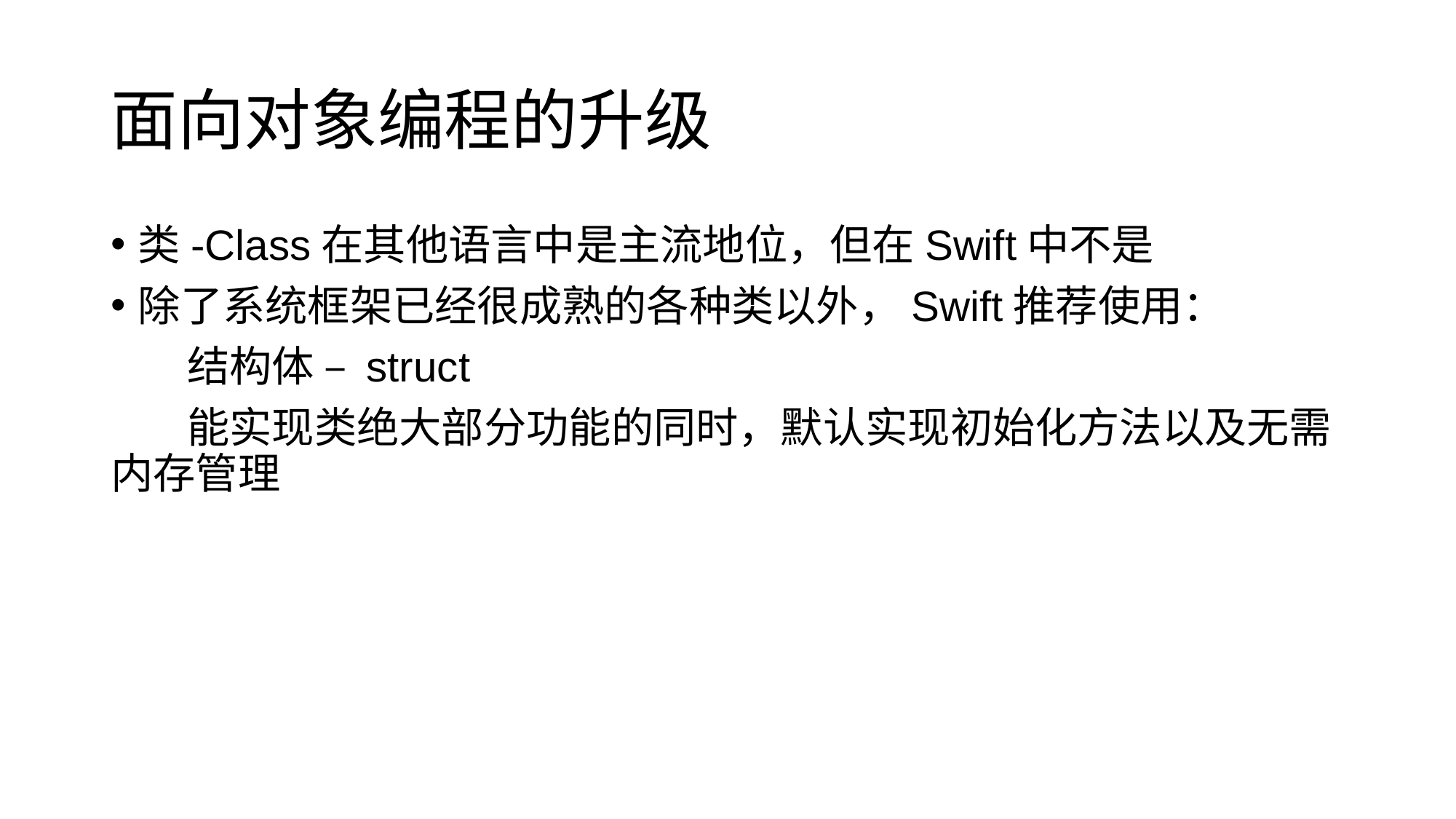

# 面向对象编程的升级
类-Class在其他语言中是主流地位，但在Swift中不是
除了系统框架已经很成熟的各种类以外，Swift推荐使用：
       结构体 – struct
       能实现类绝大部分功能的同时，默认实现初始化方法以及无需内存管理